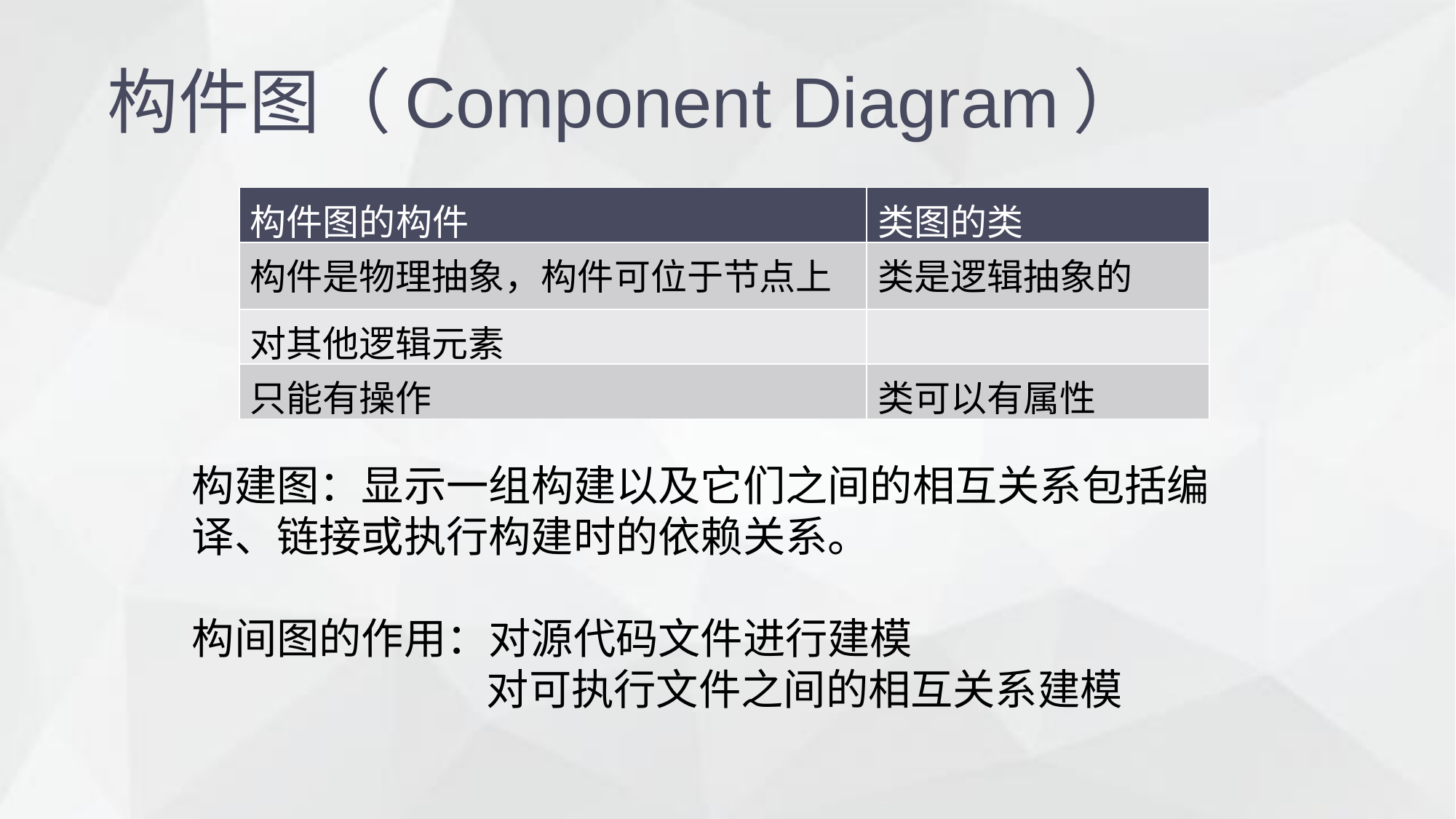

构件图（Component Diagram）

| 构件图的构件 | 类图的类 |
| --- | --- |
| 构件是物理抽象，构件可位于节点上 | 类是逻辑抽象的 |
| 对其他逻辑元素 |  |
| 只能有操作 | 类可以有属性 |
构建图：显示一组构建以及它们之间的相互关系包括编译、链接或执行构建时的依赖关系。

构间图的作用：对源代码文件进行建模
		       对可执行文件之间的相互关系建模